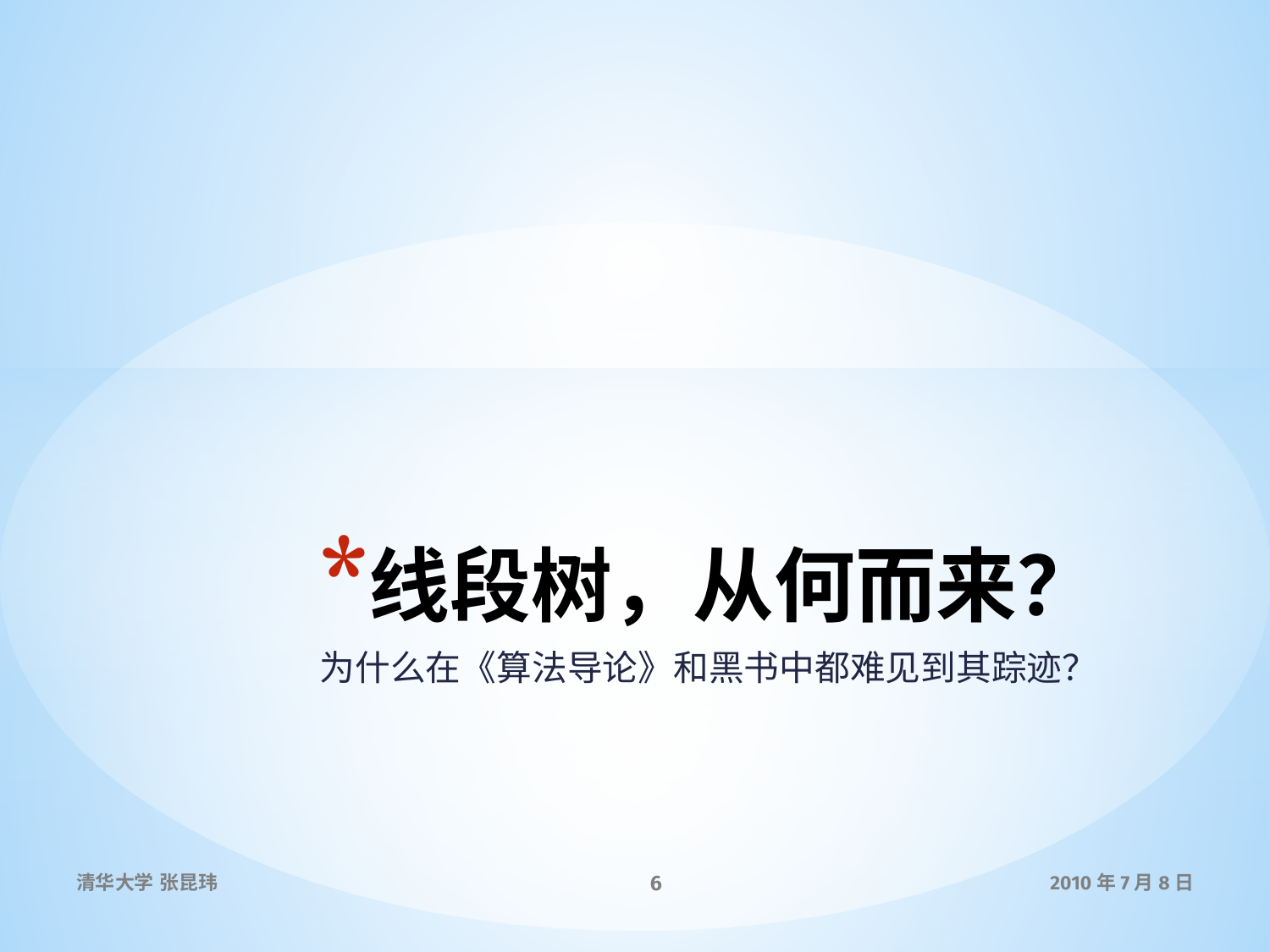

# 线段树，从何而来？
为什么在《算法导论》和黑书中都难见到其踪迹？
清华大学 张昆玮
6
2010年7月8日